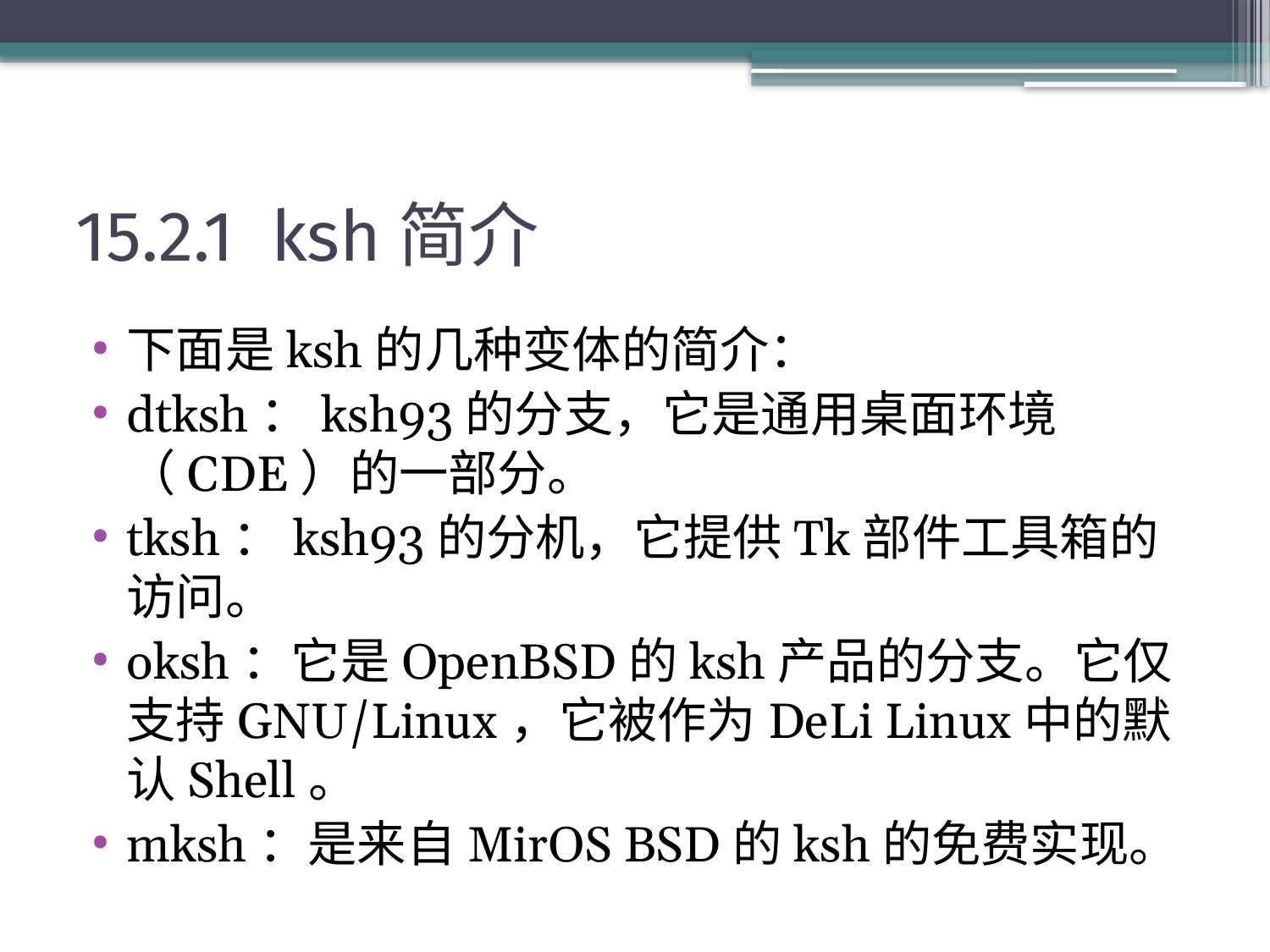

# 15.2.1  ksh简介
下面是ksh的几种变体的简介：
dtksh：ksh93的分支，它是通用桌面环境（CDE）的一部分。
tksh：ksh93的分机，它提供Tk部件工具箱的访问。
oksh：它是OpenBSD的ksh产品的分支。它仅支持GNU/Linux，它被作为DeLi Linux中的默认Shell。
mksh：是来自MirOS BSD的ksh的免费实现。